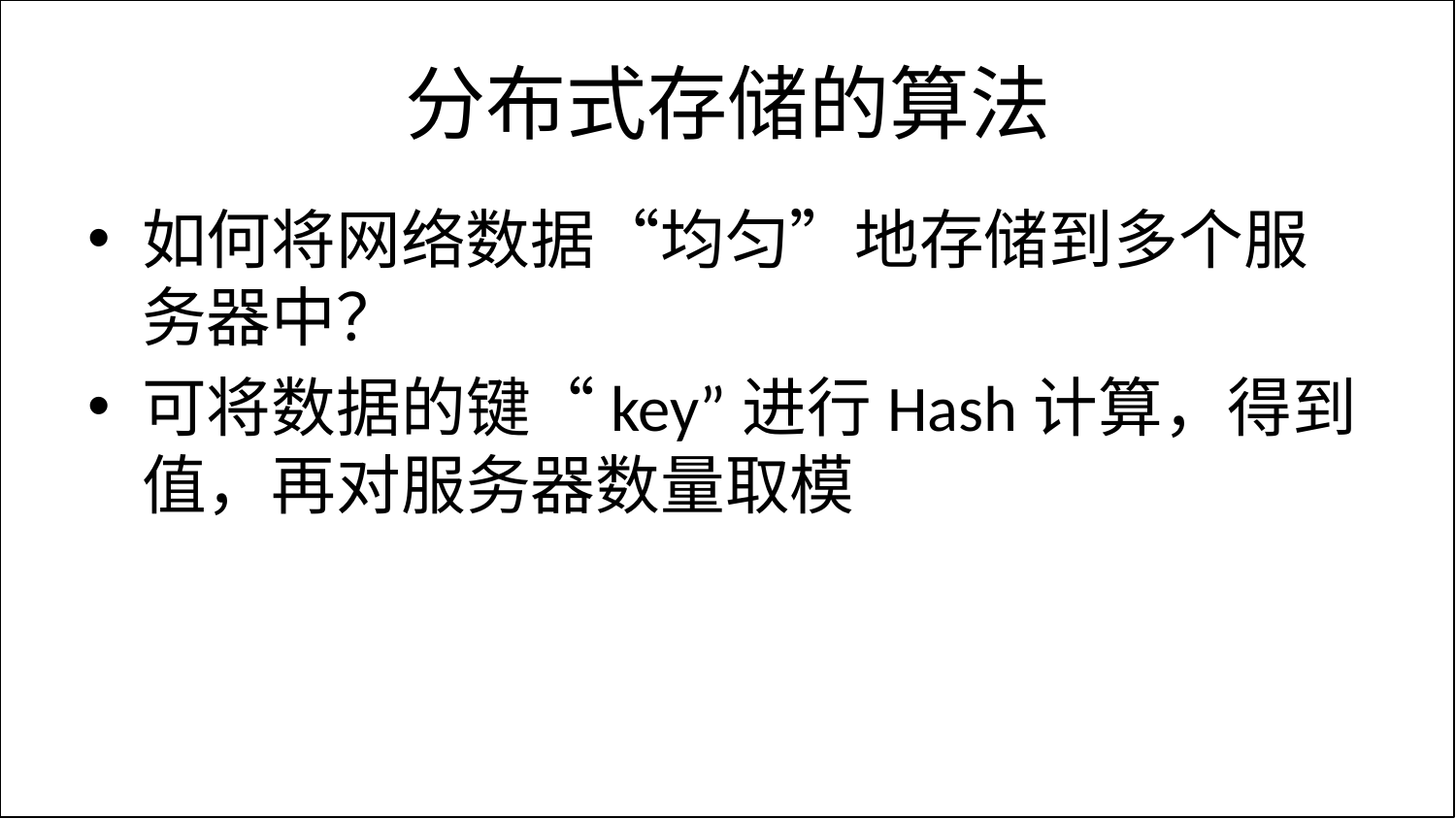

# 分布式存储的算法
如何将网络数据“均匀”地存储到多个服务器中？
可将数据的键“key”进行Hash计算，得到值，再对服务器数量取模